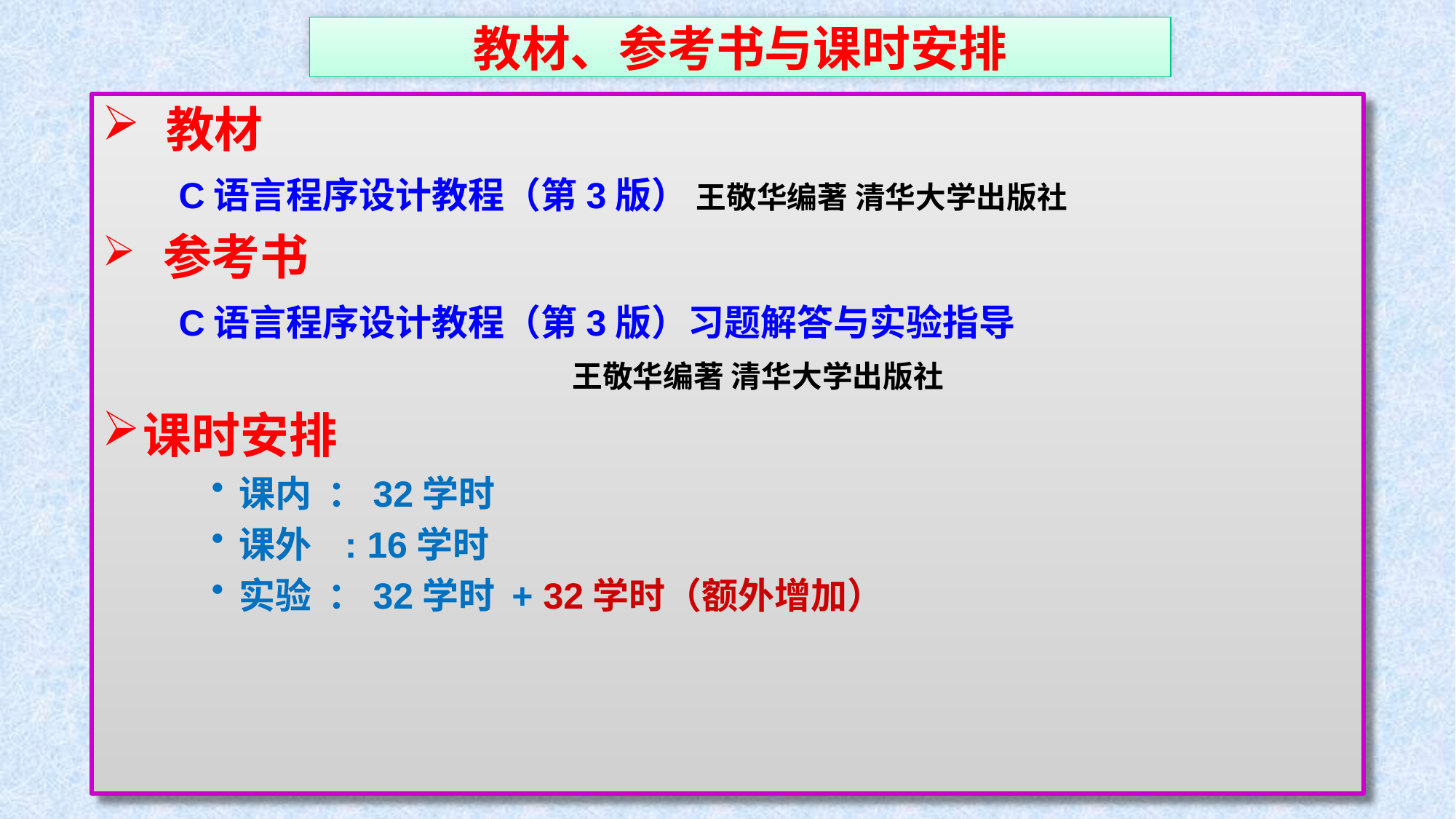

教材、参考书与课时安排
 教材
   C语言程序设计教程（第3版） 王敬华编著 清华大学出版社
 参考书
   C语言程序设计教程（第3版）习题解答与实验指导
                                           王敬华编著 清华大学出版社
课时安排
课内  ：32学时
课外   : 16学时
实验  ：32学时 + 32学时（额外增加）